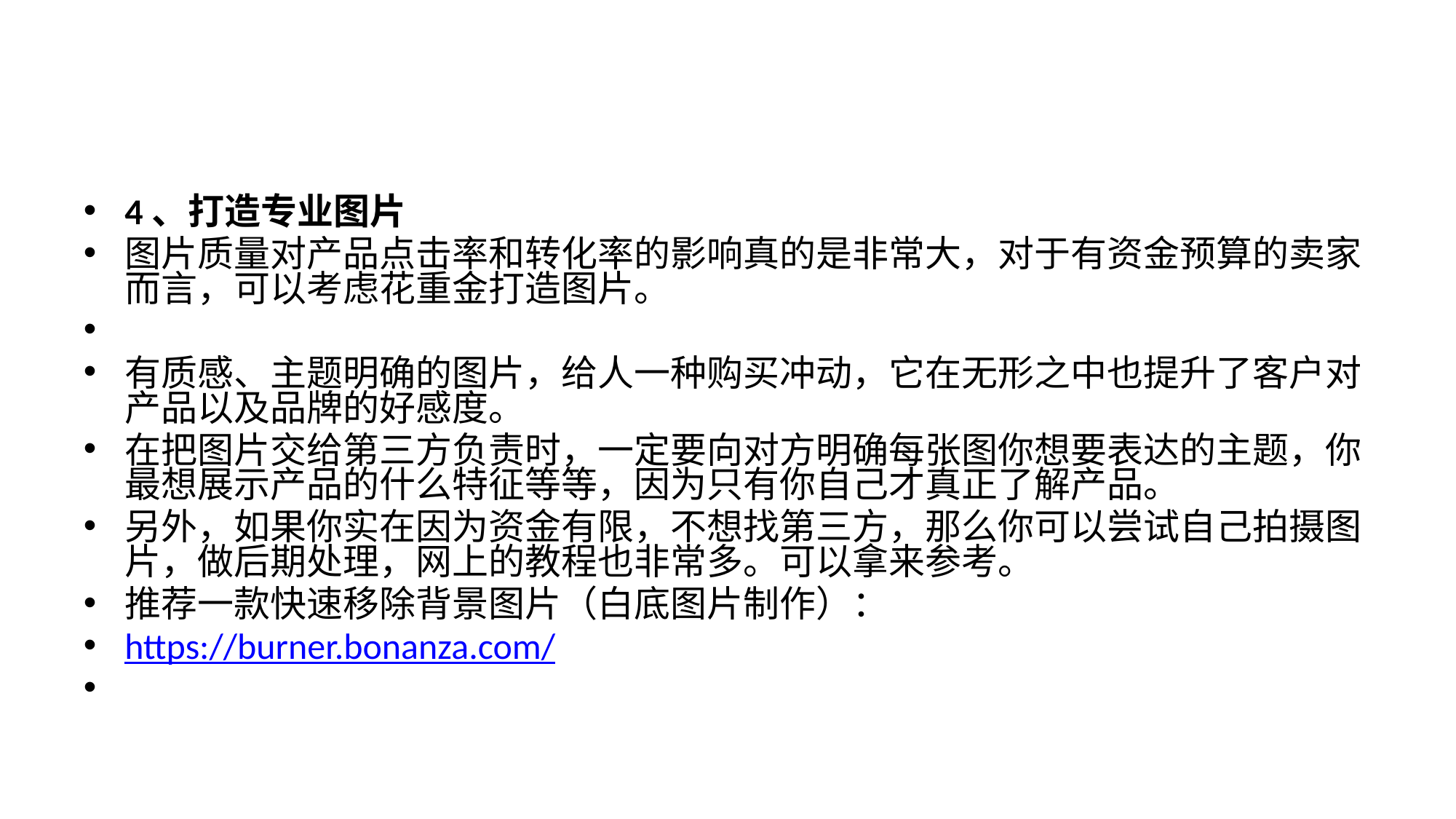

4、打造专业图片
图片质量对产品点击率和转化率的影响真的是非常大，对于有资金预算的卖家而言，可以考虑花重金打造图片。

有质感、主题明确的图片，给人一种购买冲动，它在无形之中也提升了客户对产品以及品牌的好感度。
在把图片交给第三方负责时，一定要向对方明确每张图你想要表达的主题，你最想展示产品的什么特征等等，因为只有你自己才真正了解产品。
另外，如果你实在因为资金有限，不想找第三方，那么你可以尝试自己拍摄图片，做后期处理，网上的教程也非常多。可以拿来参考。
推荐一款快速移除背景图片（白底图片制作）：
https://burner.bonanza.com/